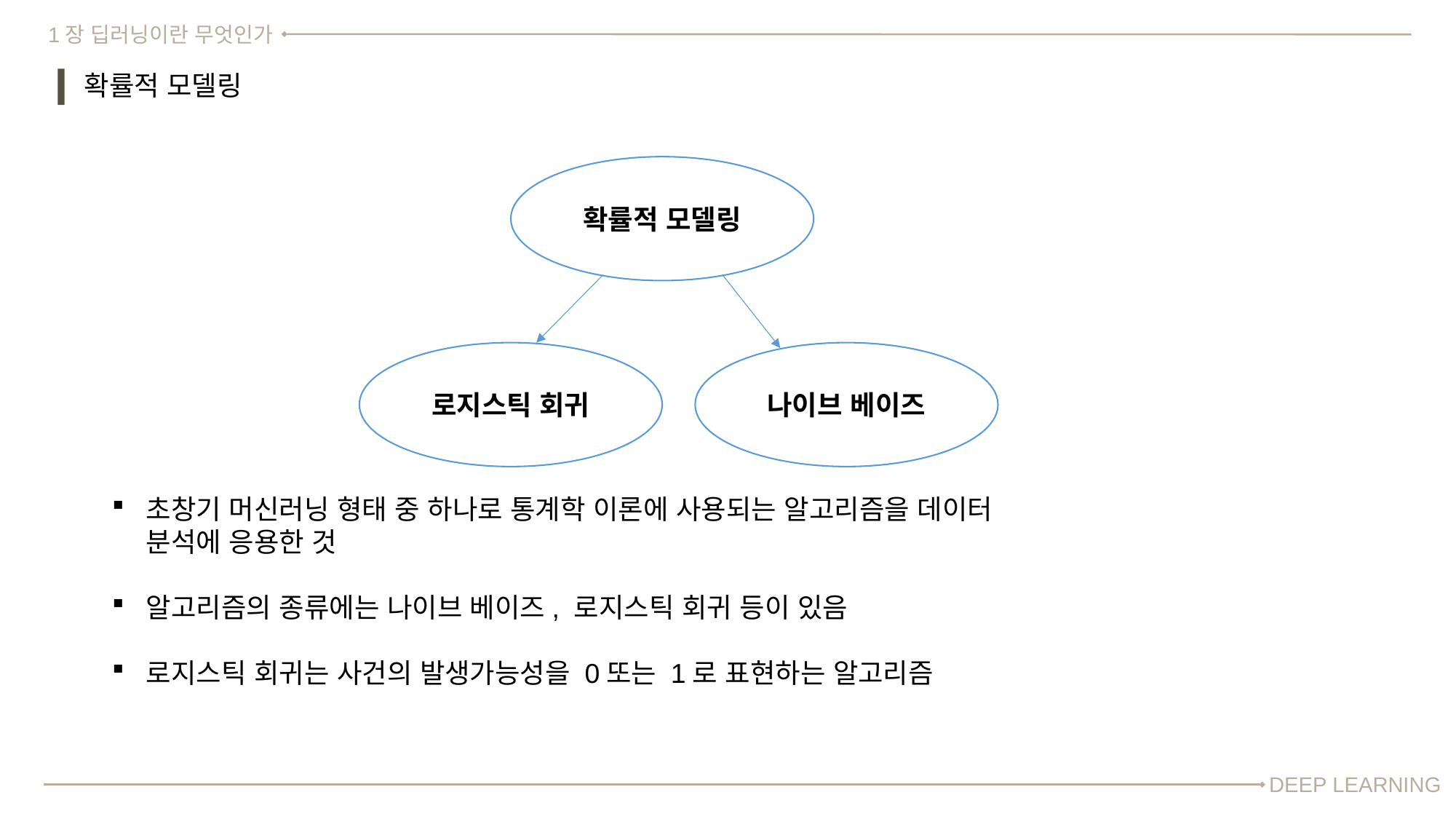

1장 딥러닝이란 무엇인가
확률적 모델링

확률적 모델링
나이브 베이즈
로지스틱 회귀
초창기 머신러닝 형태 중 하나로 통계학 이론에 사용되는 알고리즘을 데이터 분석에 응용한 것

알고리즘의 종류에는 나이브 베이즈, 로지스틱 회귀 등이 있음

로지스틱 회귀는 사건의 발생가능성을 0또는 1로 표현하는 알고리즘
DEEP LEARNING